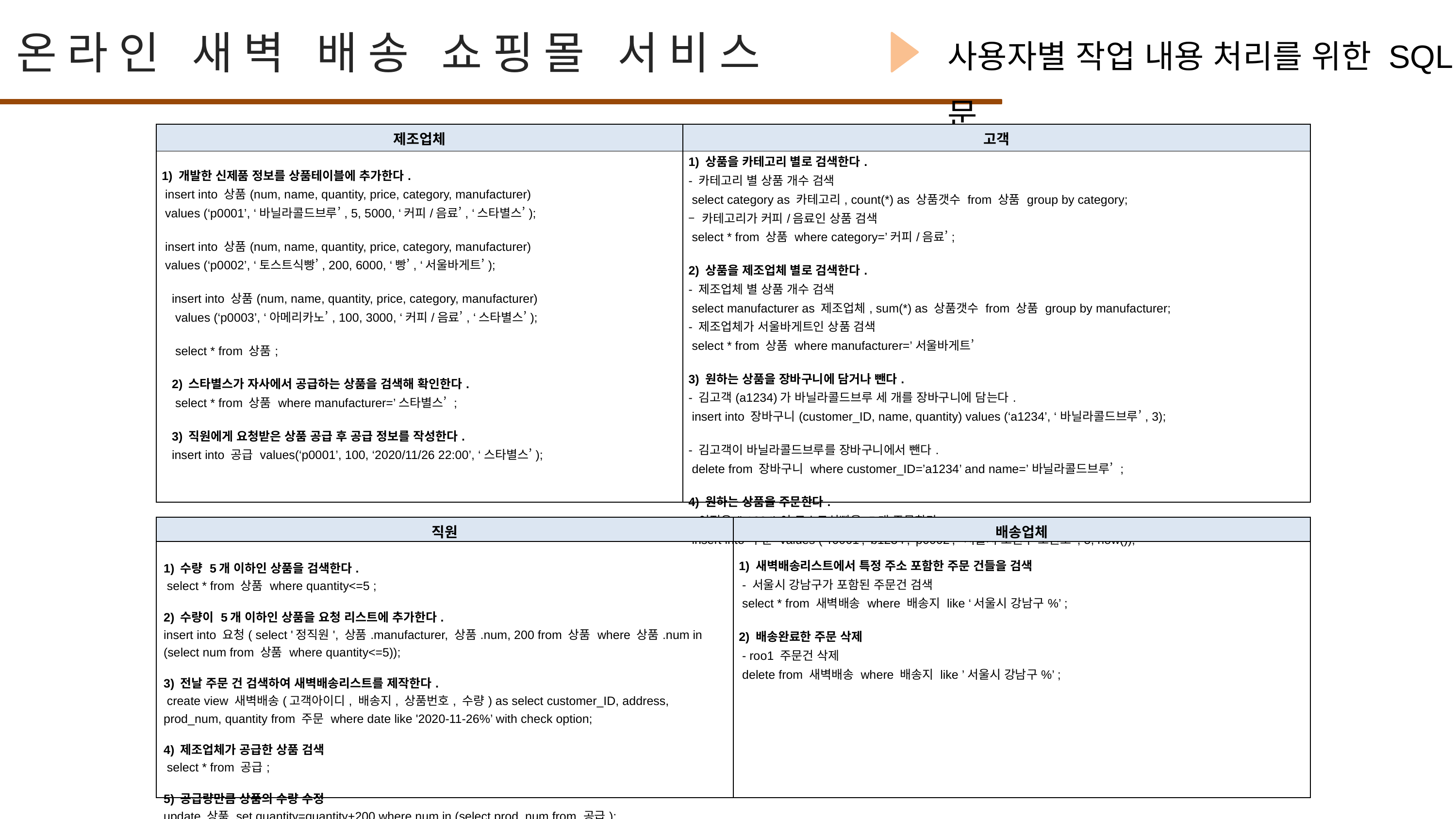

사용자별 작업 내용 처리를 위한 SQL문
온라인 새벽 배송 쇼핑몰 서비스

| 제조업체 | 고객 |
| --- | --- |
| 1) 개발한 신제품 정보를 상품테이블에 추가한다. insert into 상품(num, name, quantity, price, category, manufacturer) values (‘p0001’, ‘바닐라콜드브루’, 5, 5000, ‘커피/음료’, ‘스타별스’); insert into 상품(num, name, quantity, price, category, manufacturer) values (‘p0002’, ‘토스트식빵’, 200, 6000, ‘빵’, ‘서울바게트’);   insert into 상품(num, name, quantity, price, category, manufacturer) values (‘p0003’, ‘아메리카노’, 100, 3000, ‘커피/음료’, ‘스타별스’);   select \* from 상품;   2) 스타별스가 자사에서 공급하는 상품을 검색해 확인한다. select \* from 상품 where manufacturer=’스타별스’ ;   3) 직원에게 요청받은 상품 공급 후 공급 정보를 작성한다. insert into 공급 values(‘p0001’, 100, ‘2020/11/26 22:00’, ‘스타별스’); | 1) 상품을 카테고리 별로 검색한다. - 카테고리 별 상품 개수 검색 select category as 카테고리, count(\*) as 상품갯수 from 상품 group by category; – 카테고리가 커피/음료인 상품 검색 select \* from 상품 where category=’커피/음료’;   2) 상품을 제조업체 별로 검색한다. - 제조업체 별 상품 개수 검색 select manufacturer as 제조업체, sum(\*) as 상품갯수 from 상품 group by manufacturer; - 제조업체가 서울바게트인 상품 검색 select \* from 상품 where manufacturer=’서울바게트’   3) 원하는 상품을 장바구니에 담거나 뺀다. - 김고객(a1234)가 바닐라콜드브루 세 개를 장바구니에 담는다. insert into 장바구니(customer\_ID, name, quantity) values (‘a1234’, ‘바닐라콜드브루’, 3); - 김고객이 바닐라콜드브루를 장바구니에서 뺀다. delete from 장바구니 where customer\_ID=’a1234’ and name=’바닐라콜드브루’ ;   4) 원하는 상품을 주문한다. - 이정윤(b1234)이 토스트식빵을 5개 주문한다. insert into 주문 values ( 'r0001', 'b1234', 'p0002', '서울시 노원구 노원로', 5, now()); |
| 직원 | 배송업체 |
| --- | --- |
| 1) 수량 5개 이하인 상품을 검색한다. select \* from 상품 where quantity<=5 ;   2) 수량이 5개 이하인 상품을 요청 리스트에 추가한다. insert into 요청( select '정직원', 상품.manufacturer, 상품.num, 200 from 상품 where 상품.num in (select num from 상품 where quantity<=5));   3) 전날 주문 건 검색하여 새벽배송리스트를 제작한다. create view 새벽배송(고객아이디, 배송지, 상품번호, 수량) as select customer\_ID, address, prod\_num, quantity from 주문 where date like '2020-11-26%’ with check option;   4) 제조업체가 공급한 상품 검색 select \* from 공급;   5) 공급량만큼 상품의 수량 수정 update 상품 set quantity=quantity+200 where num in (select prod\_num from 공급); | 1) 새벽배송리스트에서 특정 주소 포함한 주문 건들을 검색 - 서울시 강남구가 포함된 주문건 검색 select \* from 새벽배송 where 배송지 like ‘서울시 강남구%’ ;   2) 배송완료한 주문 삭제 - roo1 주문건 삭제 delete from 새벽배송 where 배송지 like ’서울시 강남구%’ ; |